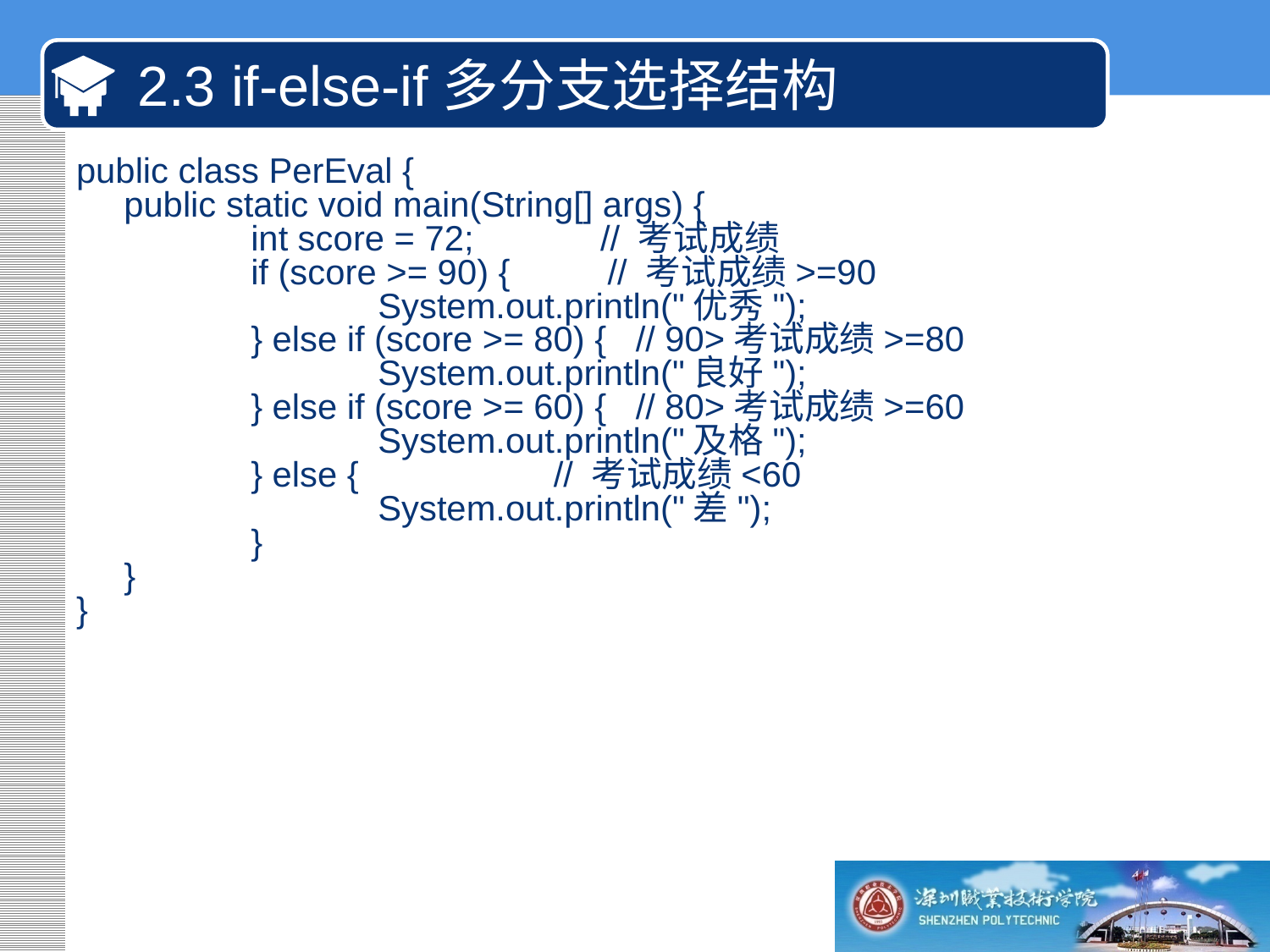

# 2.3 if-else-if多分支选择结构
public class PerEval {
	public static void main(String[] args) {
		int score = 72;             // 考试成绩
		if (score >= 90) {          // 考试成绩>=90
			System.out.println("优秀");
		} else if (score >= 80) {   // 90>考试成绩>=80
			System.out.println("良好");
		} else if (score >= 60) {   // 80>考试成绩>=60
			System.out.println("及格");
		} else {                    // 考试成绩<60
			System.out.println("差");
		}
	}
}